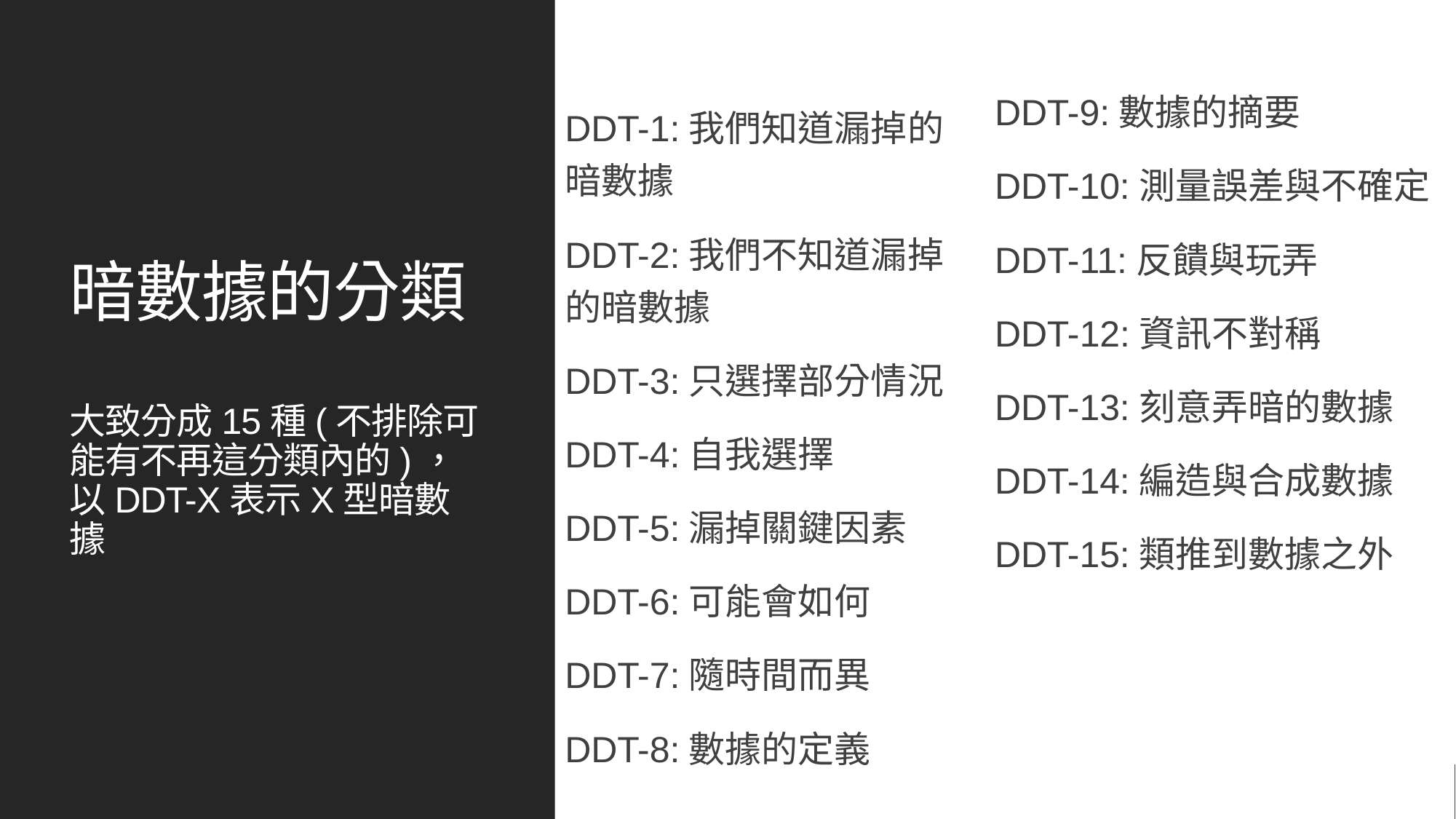

DDT-9:數據的摘要
DDT-10:測量誤差與不確定
DDT-11:反饋與玩弄
DDT-12:資訊不對稱
DDT-13:刻意弄暗的數據
DDT-14:編造與合成數據
DDT-15:類推到數據之外

DDT-1:我們知道漏掉的暗數據
DDT-2:我們不知道漏掉的暗數據
DDT-3:只選擇部分情況
DDT-4:自我選擇
DDT-5:漏掉關鍵因素
DDT-6:可能會如何
DDT-7:隨時間而異
DDT-8:數據的定義

# 暗數據的分類 大致分成15種(不排除可能有不再這分類內的)，以DDT-X表示X型暗數據